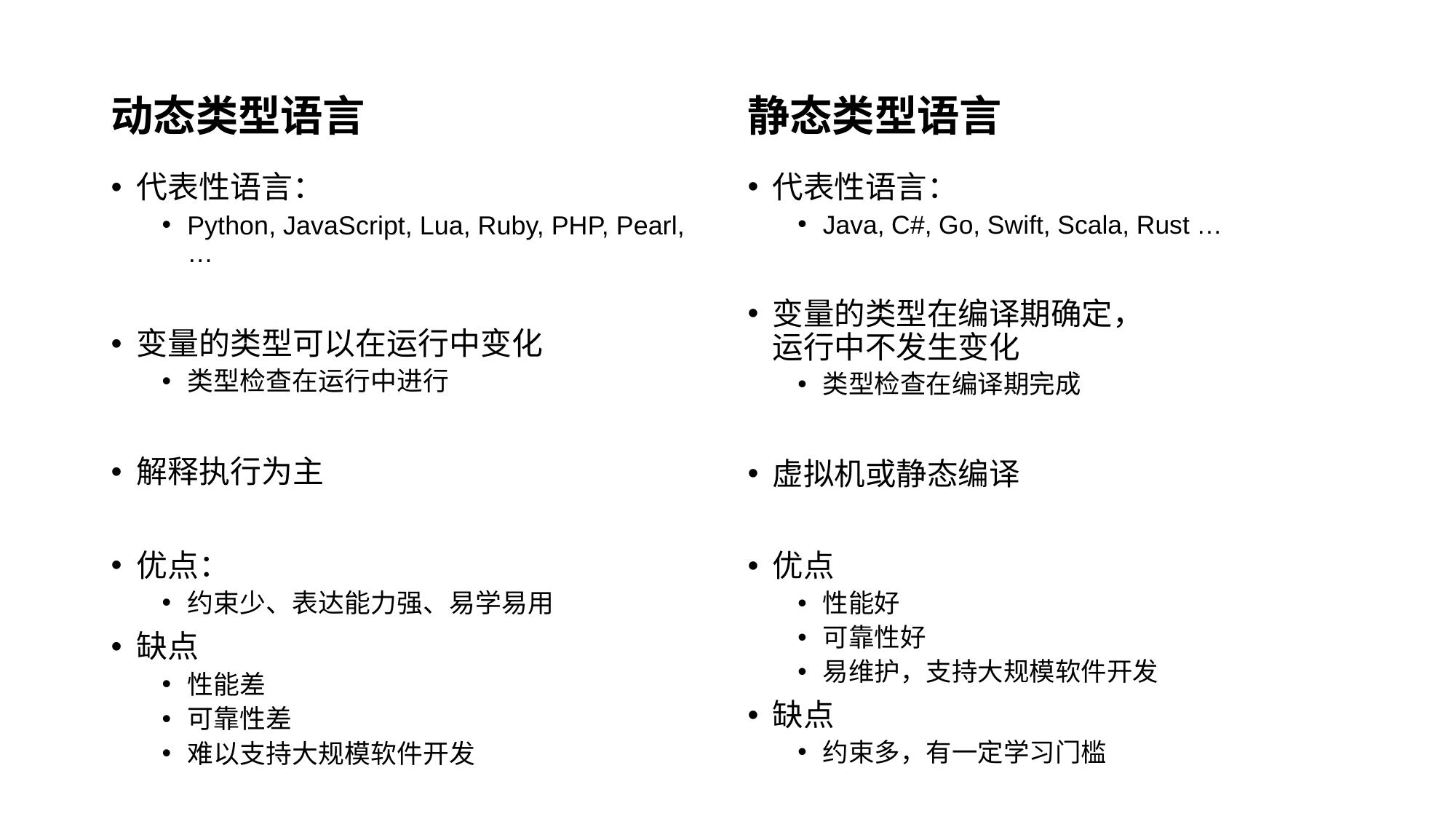

动态类型语言
静态类型语言
代表性语言：
Python, JavaScript, Lua, Ruby, PHP, Pearl, …

变量的类型可以在运行中变化
类型检查在运行中进行

解释执行为主

优点：
约束少、表达能力强、易学易用
缺点
性能差
可靠性差
难以支持大规模软件开发
代表性语言：
Java, C#, Go, Swift, Scala, Rust …

变量的类型在编译期确定，
运行中不发生变化
类型检查在编译期完成

虚拟机或静态编译

优点
性能好
可靠性好
易维护，支持大规模软件开发
缺点
约束多，有一定学习门槛